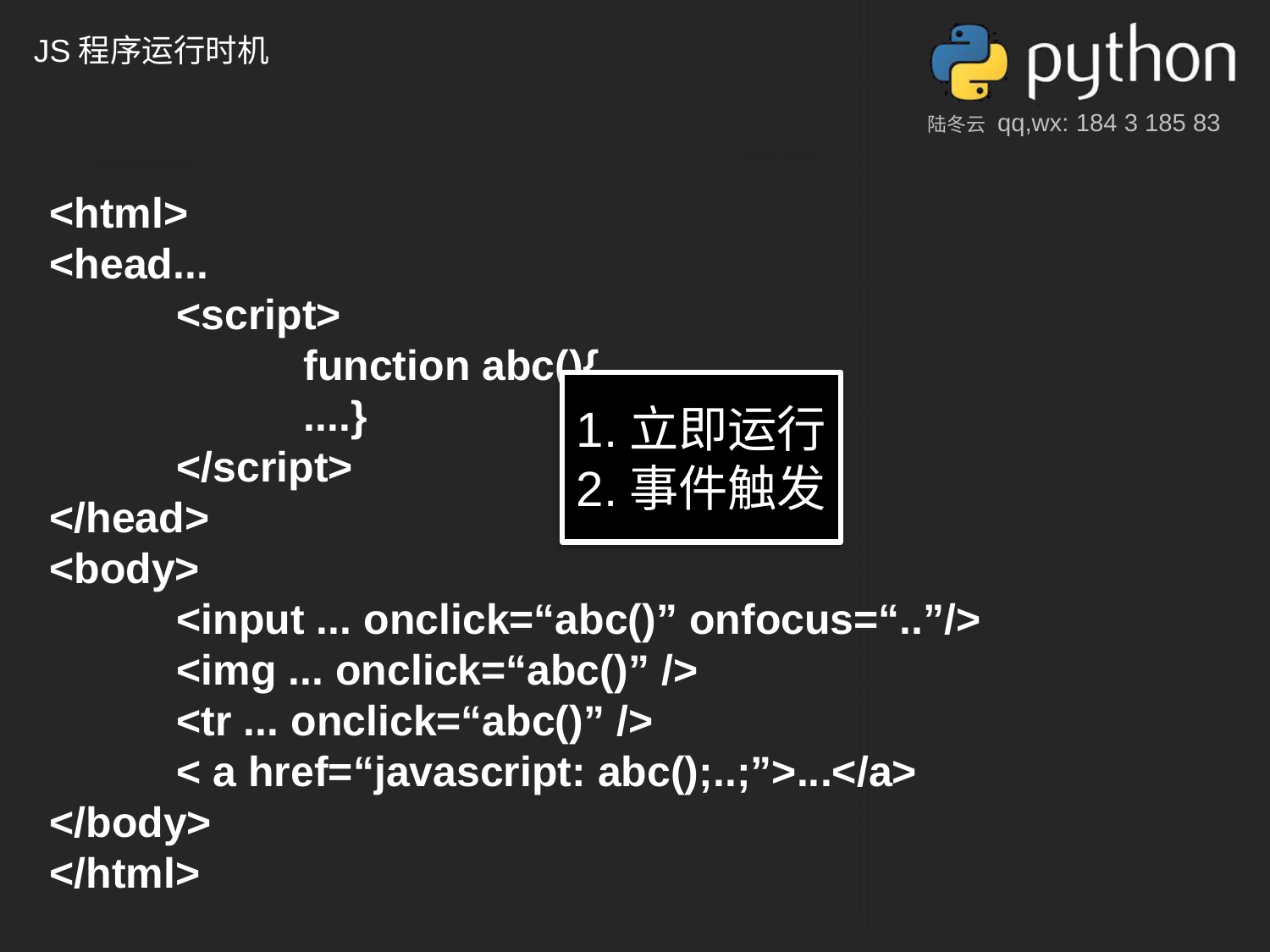

JS程序运行时机
<html>
<head...
	<script>
		function abc(){
		....}
	</script>
</head>
<body>
	<input ... onclick=“abc()” onfocus=“..”/>
	<img ... onclick=“abc()” />
	<tr ... onclick=“abc()” />
	< a href=“javascript: abc();..;”>...</a>
</body>
</html>
1.立即运行
2.事件触发